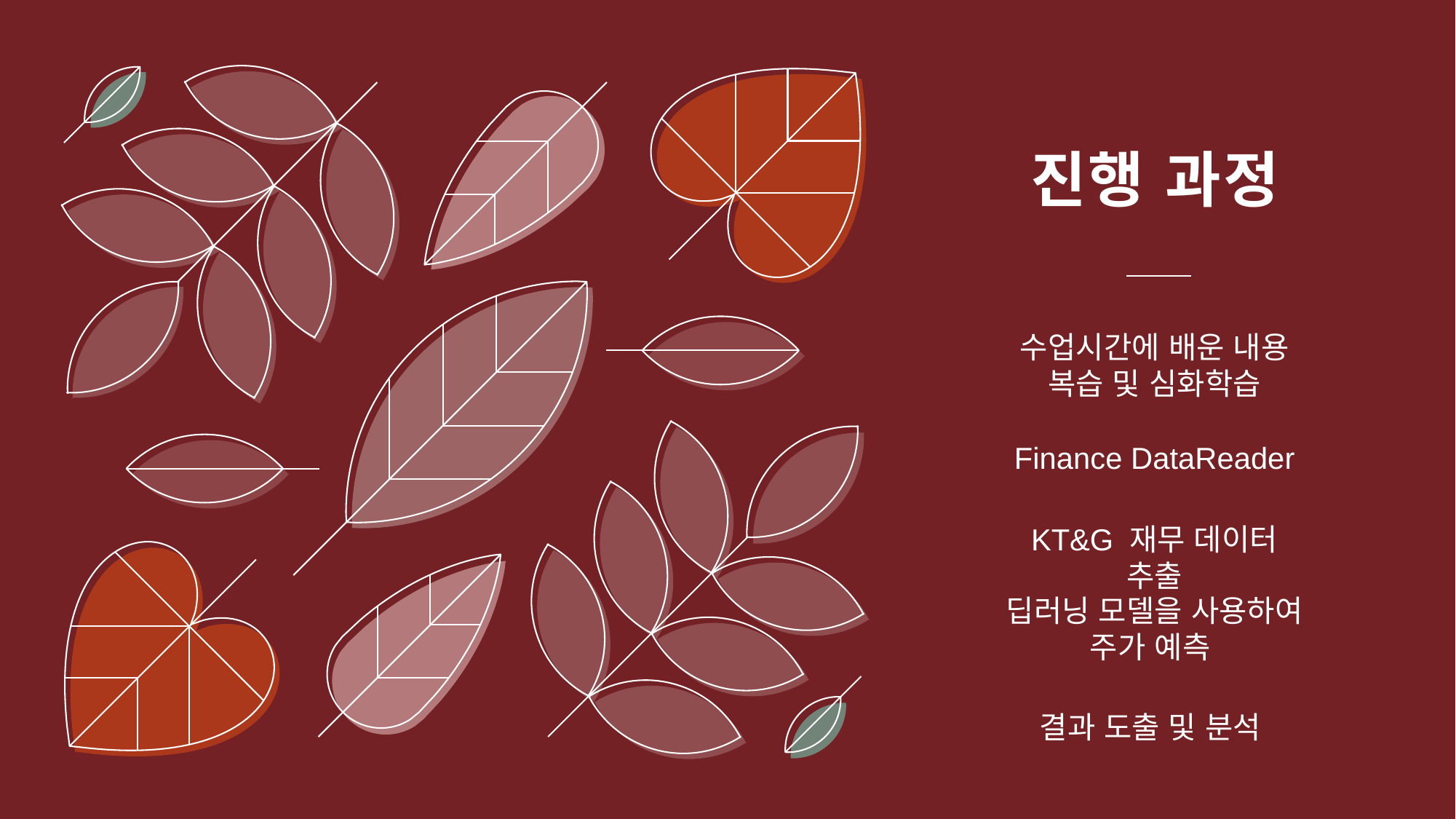

# 진행 과정

수업시간에 배운 내용 복습 및 심화학습

Finance DataReader

KT&G 재무 데이터 추출

딥러닝 모델을 사용하여 주가 예측
결과 도출 및 분석